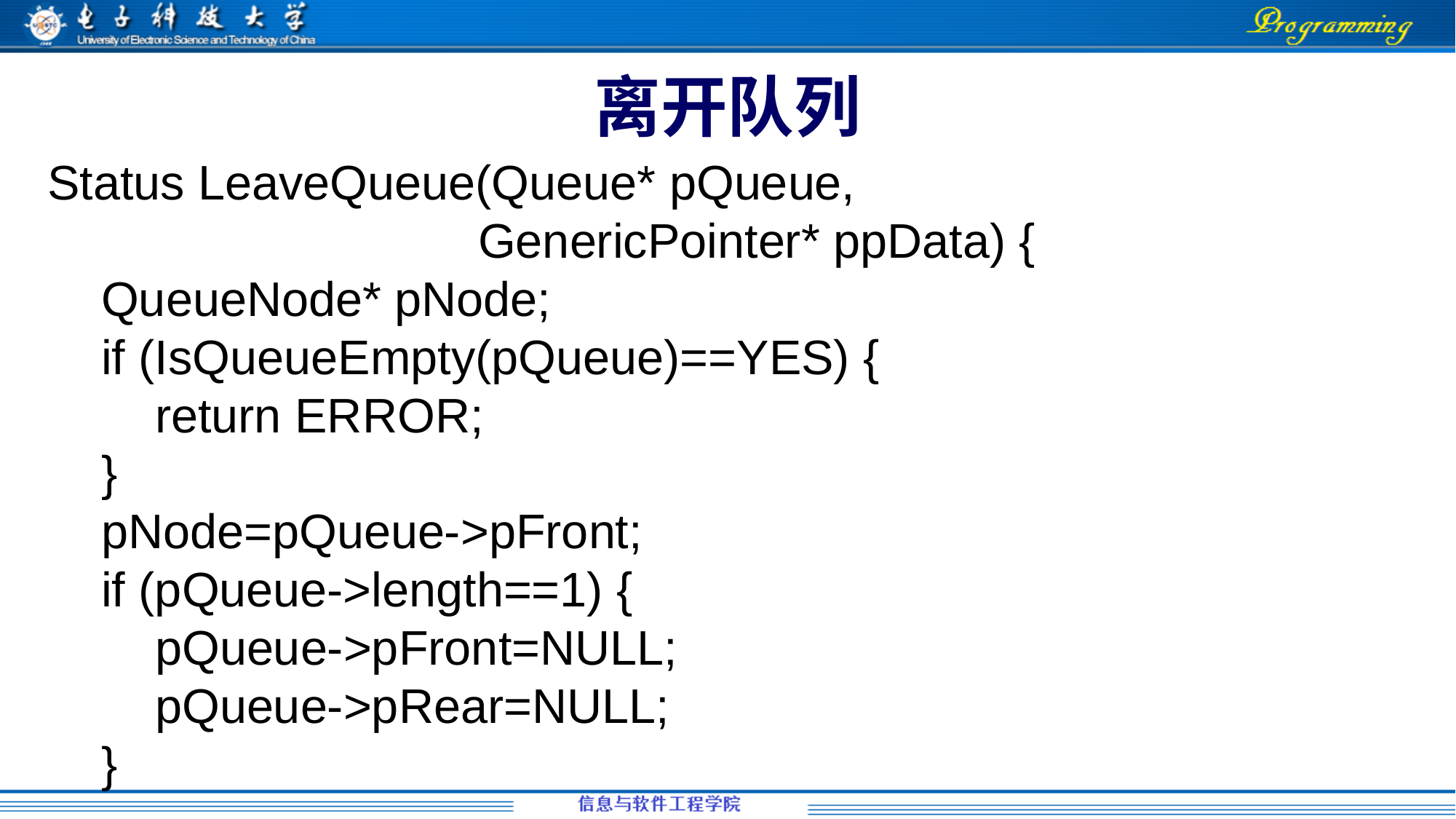

# 离开队列
Status LeaveQueue(Queue* pQueue,
                                GenericPointer* ppData) {
    QueueNode* pNode;
    if (IsQueueEmpty(pQueue)==YES) {
        return ERROR;
    }
    pNode=pQueue->pFront;
    if (pQueue->length==1) {
        pQueue->pFront=NULL;
        pQueue->pRear=NULL;
    }